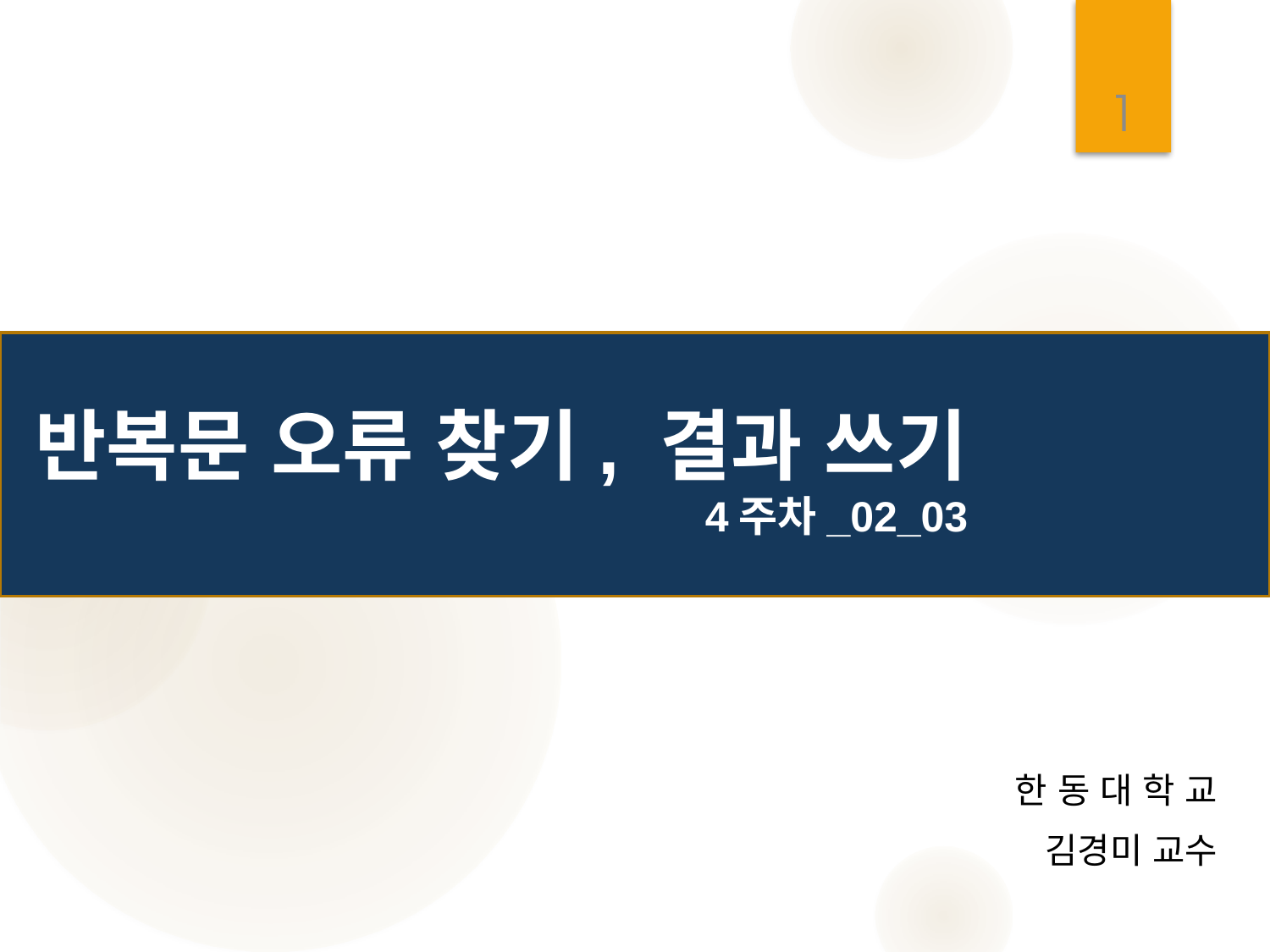

1

# 반복문 오류 찾기, 결과 쓰기 4주차_02_03
한 동 대 학 교
 김경미 교수